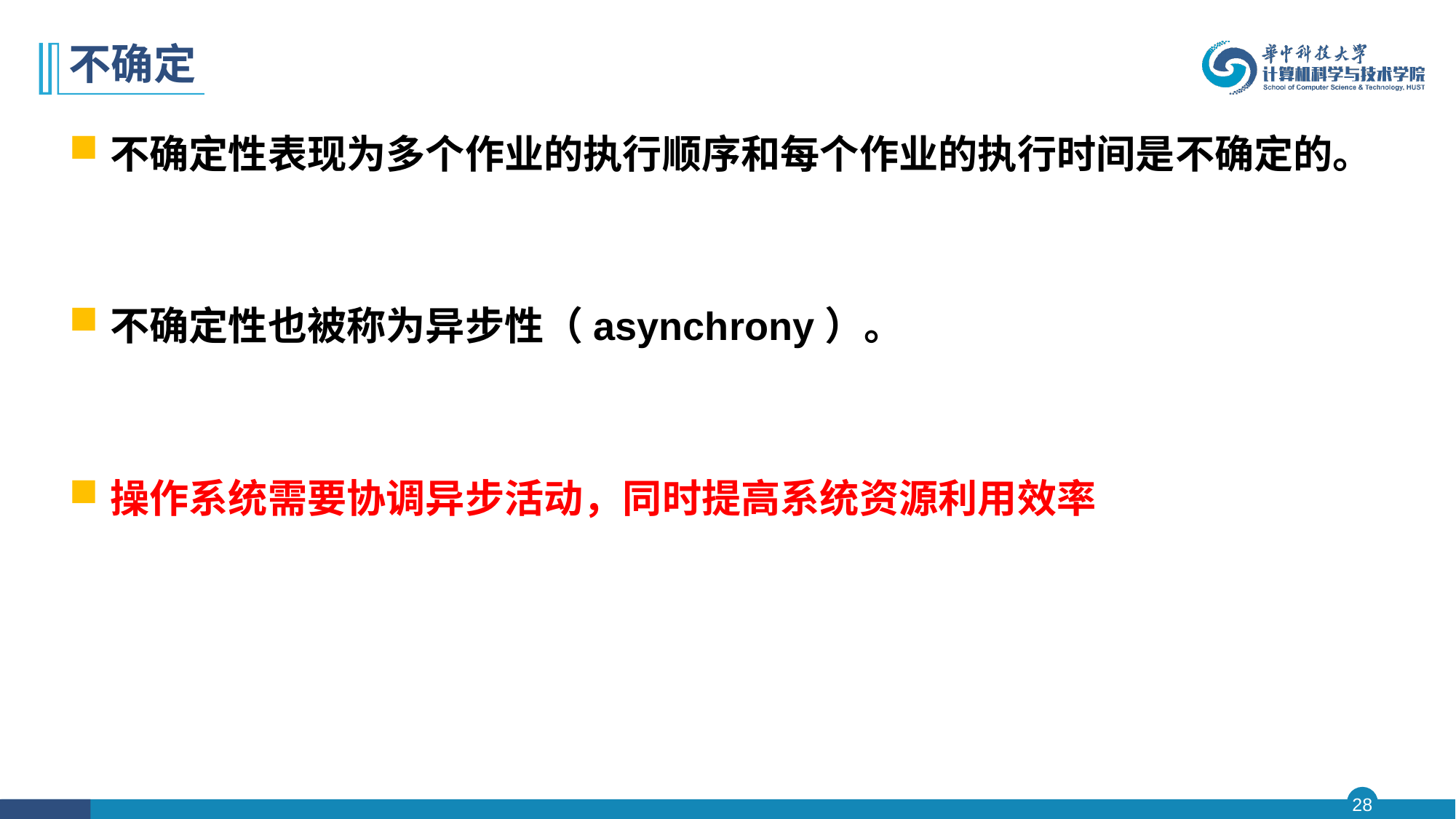

# 不确定
不确定性表现为多个作业的执行顺序和每个作业的执行时间是不确定的。

不确定性也被称为异步性（asynchrony）。

操作系统需要协调异步活动，同时提高系统资源利用效率